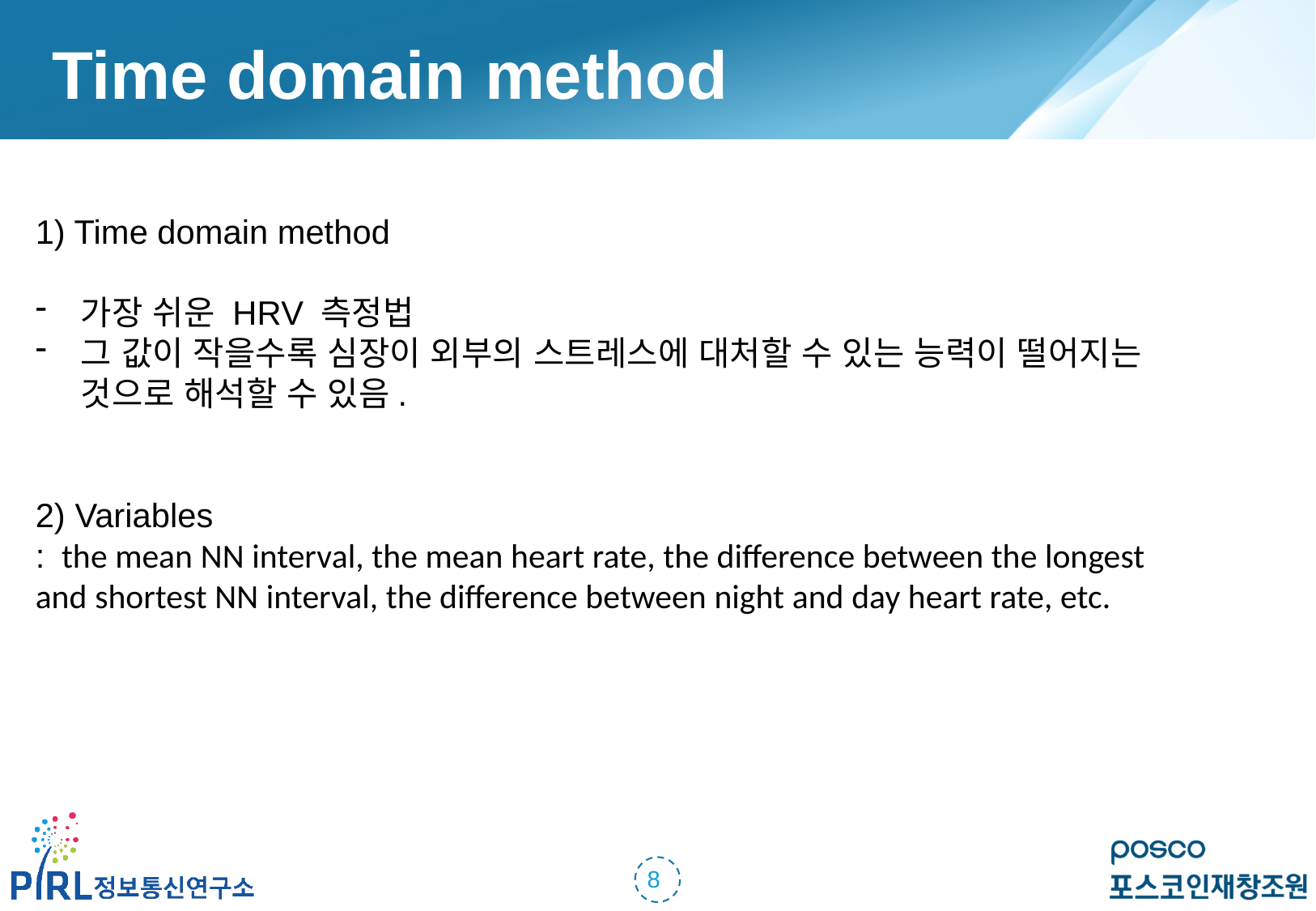

Time domain method

1) Time domain method

가장 쉬운 HRV 측정법
그 값이 작을수록 심장이 외부의 스트레스에 대처할 수 있는 능력이 떨어지는 것으로 해석할 수 있음.

2) Variables
:  the mean NN interval, the mean heart rate, the difference between the longest and shortest NN interval, the difference between night and day heart rate, etc.